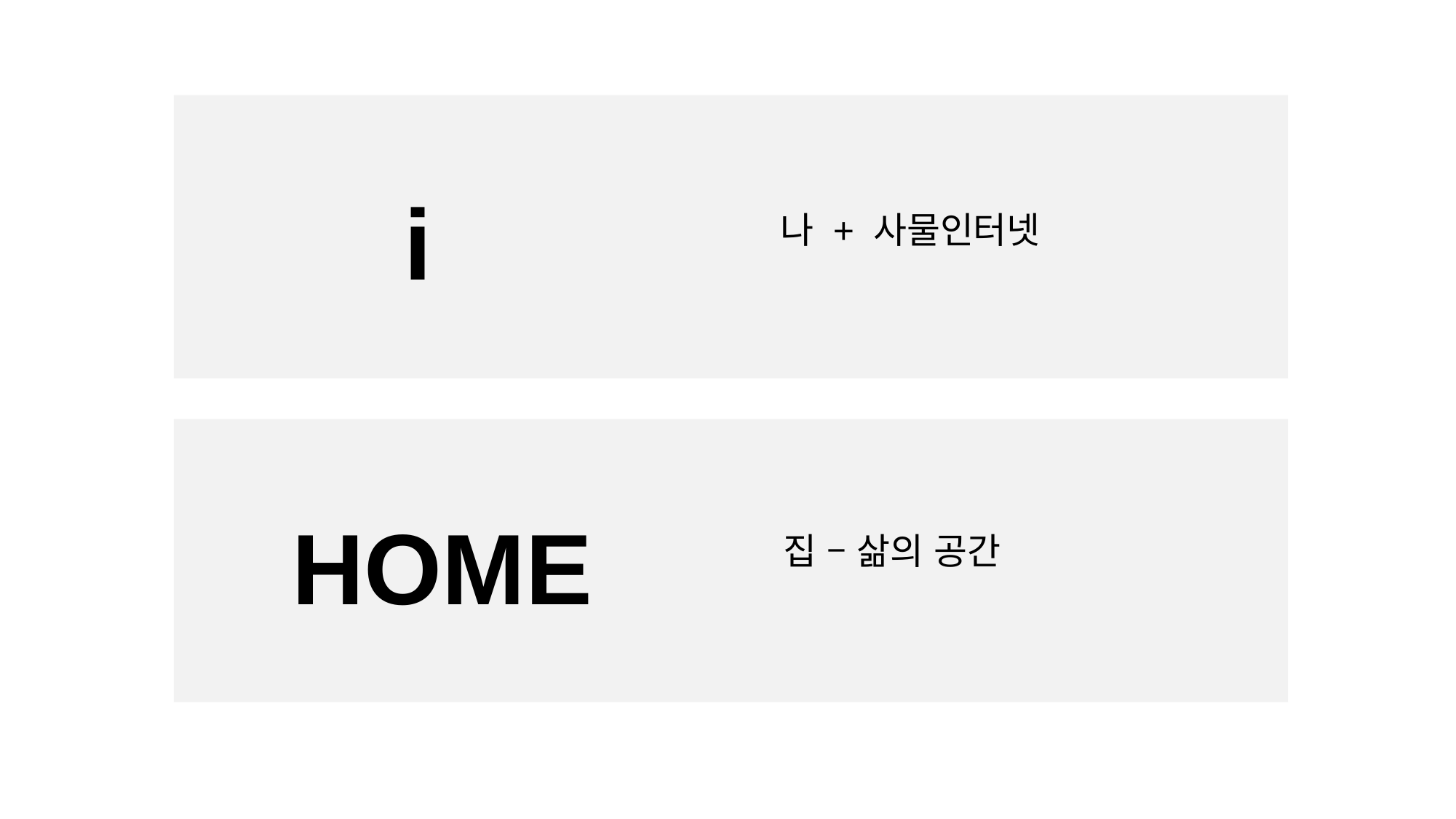

# i HOME

나 + 사물인터넷

집 – 삶의 공간